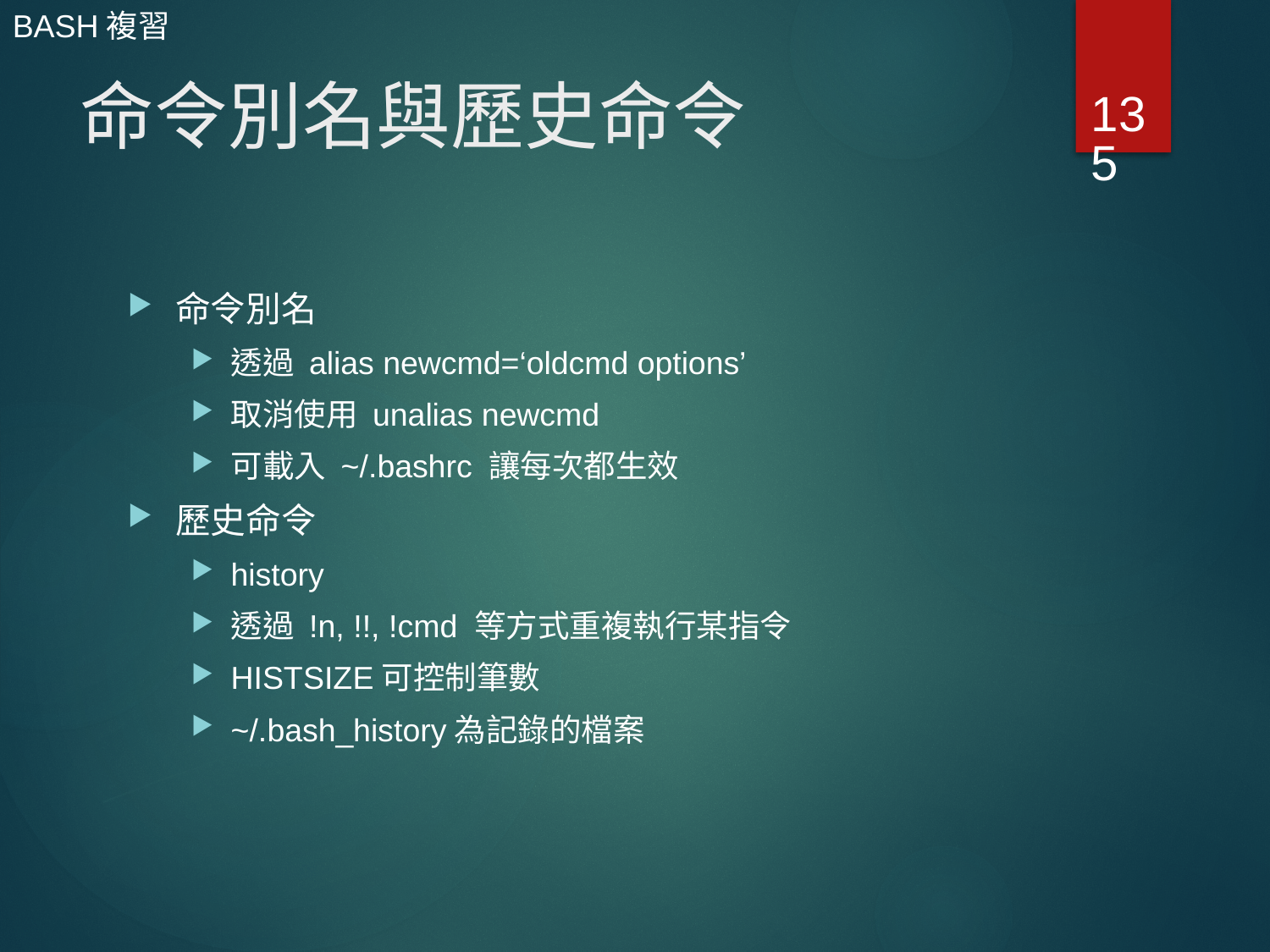

BASH複習
135
# 命令別名與歷史命令
命令別名
透過 alias newcmd=‘oldcmd options’
取消使用 unalias newcmd
可載入 ~/.bashrc 讓每次都生效
歷史命令
history
透過 !n, !!, !cmd 等方式重複執行某指令
HISTSIZE可控制筆數
~/.bash_history為記錄的檔案